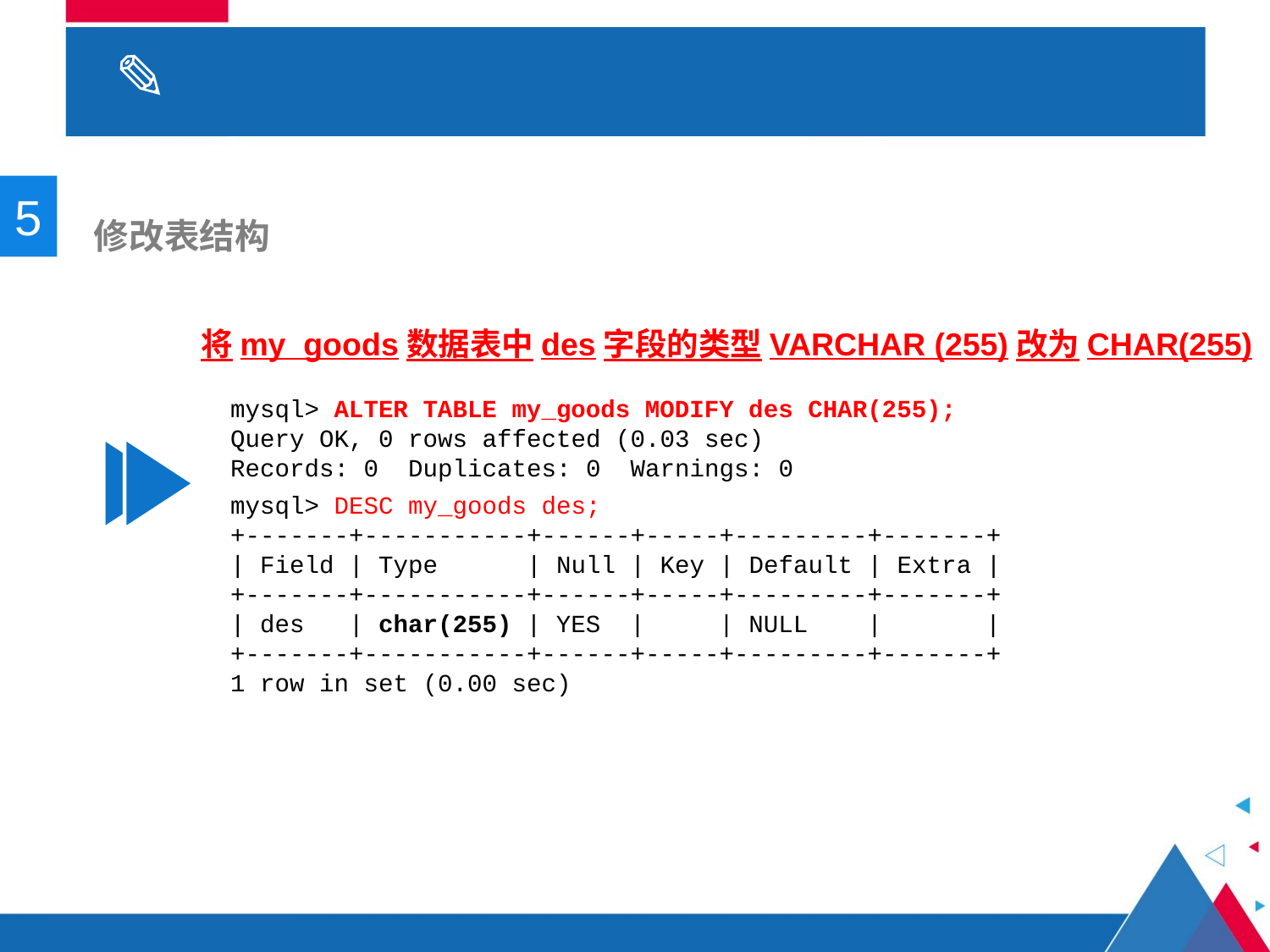

# 2.2 数据表操作

5
  修改表结构
将my_goods数据表中des字段的类型VARCHAR (255)改为CHAR(255)
mysql> ALTER TABLE my_goods MODIFY des CHAR(255);
Query OK, 0 rows affected (0.03 sec)
Records: 0  Duplicates: 0  Warnings: 0
mysql> DESC my_goods des;
+-------+-----------+------+-----+---------+-------+
| Field | Type      | Null | Key | Default | Extra |
+-------+-----------+------+-----+---------+-------+
| des   | char(255) | YES  |     | NULL    |       |
+-------+-----------+------+-----+---------+-------+
1 row in set (0.00 sec)